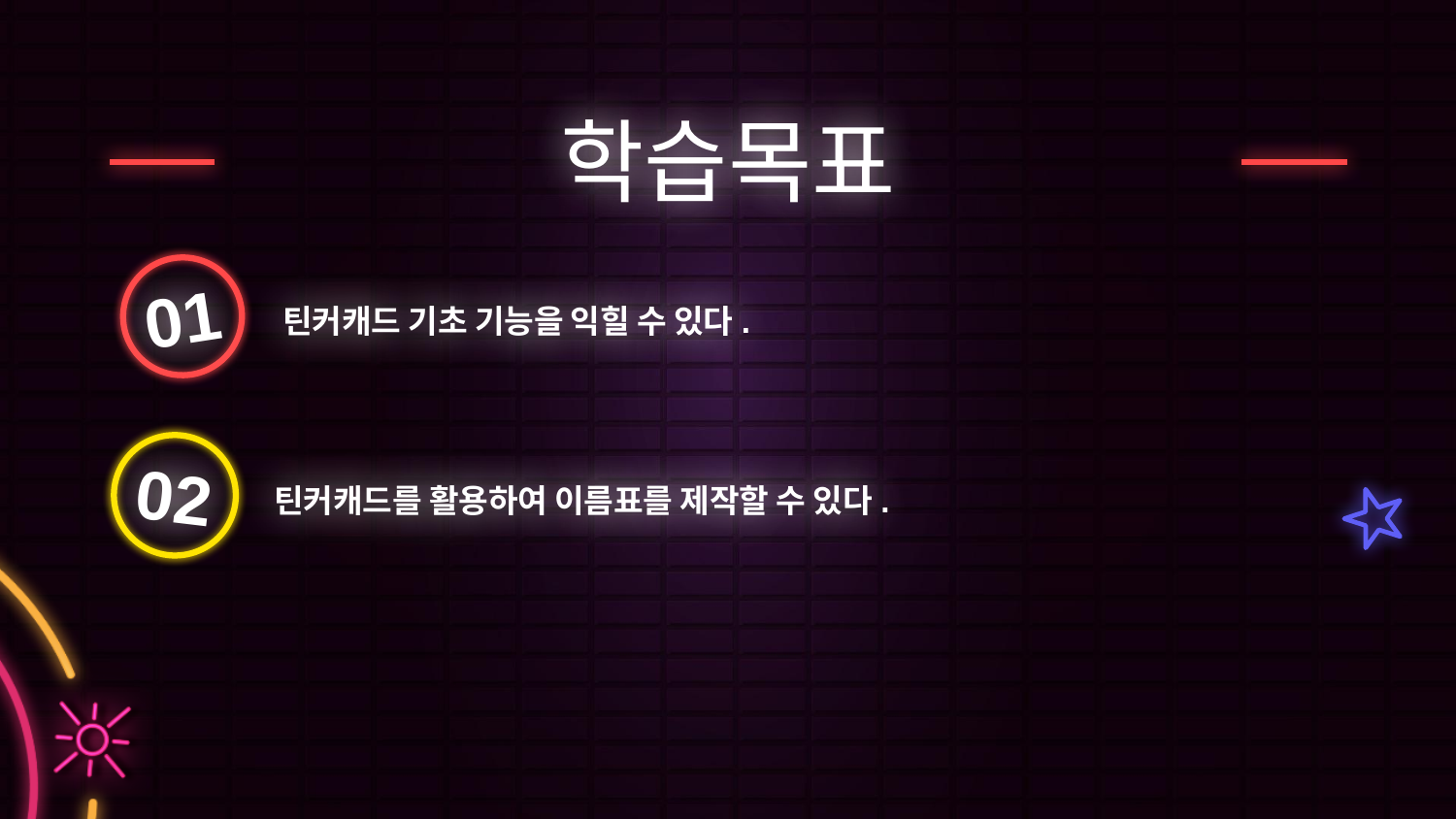

학습목표

01
# 틴커캐드 기초 기능을 익힐 수 있다.

02
틴커캐드를 활용하여 이름표를 제작할 수 있다.